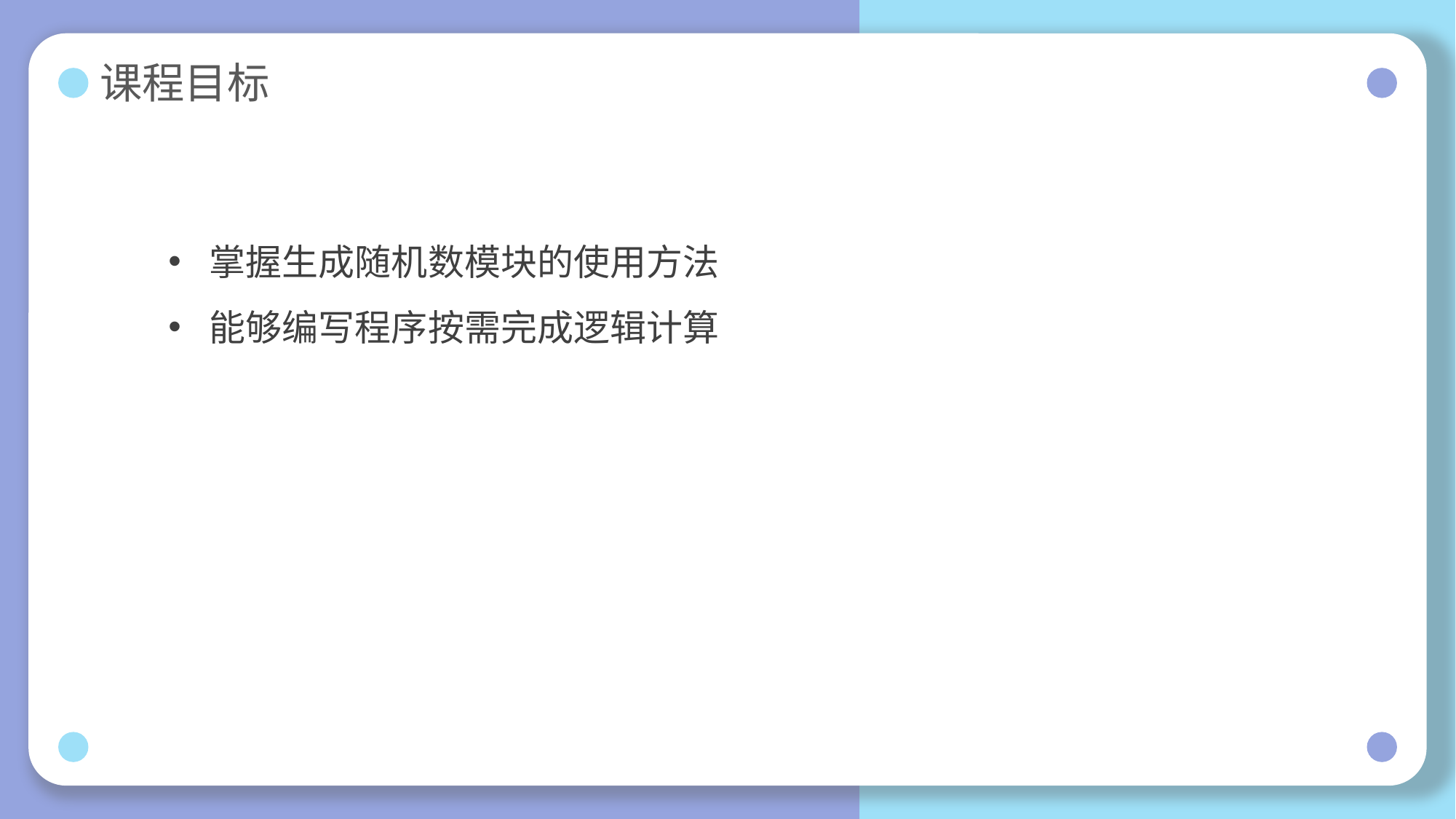

# 课程目标
掌握生成随机数模块的使用方法
能够编写程序按需完成逻辑计算